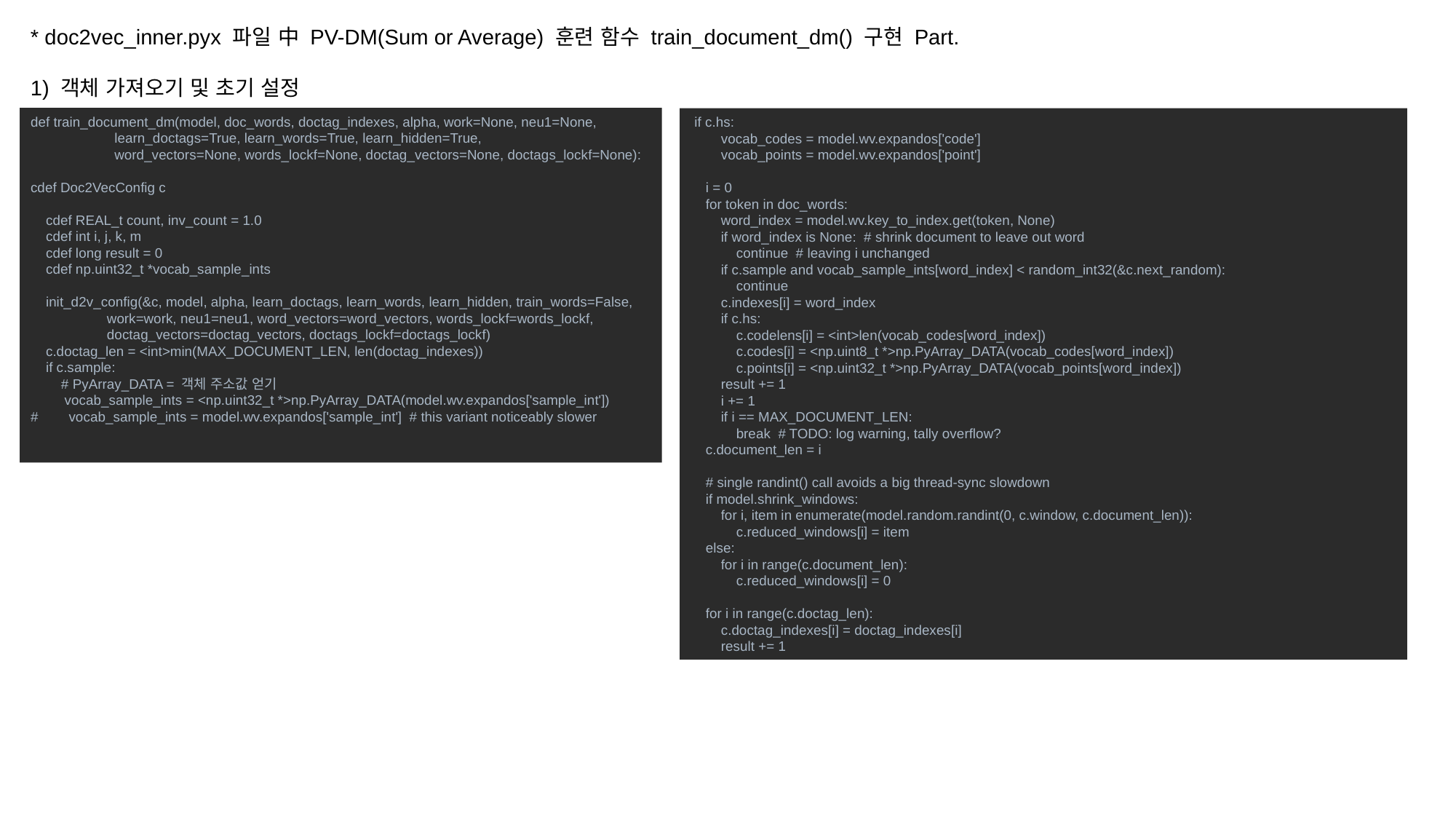

* doc2vec_inner.pyx 파일 中 PV-DM(Sum or Average) 훈련 함수 train_document_dm() 구현 Part.
1) 객체 가져오기 및 초기 설정
 if c.hs:
        vocab_codes = model.wv.expandos['code']
        vocab_points = model.wv.expandos['point']
    i = 0
    for token in doc_words:
        word_index = model.wv.key_to_index.get(token, None)
        if word_index is None:  # shrink document to leave out word
            continue  # leaving i unchanged
        if c.sample and vocab_sample_ints[word_index] < random_int32(&c.next_random):
            continue
        c.indexes[i] = word_index
        if c.hs:
            c.codelens[i] = <int>len(vocab_codes[word_index])
            c.codes[i] = <np.uint8_t *>np.PyArray_DATA(vocab_codes[word_index])
            c.points[i] = <np.uint32_t *>np.PyArray_DATA(vocab_points[word_index])
        result += 1
        i += 1
        if i == MAX_DOCUMENT_LEN:
            break  # TODO: log warning, tally overflow?
    c.document_len = i
    # single randint() call avoids a big thread-sync slowdown
    if model.shrink_windows:
        for i, item in enumerate(model.random.randint(0, c.window, c.document_len)):
            c.reduced_windows[i] = item
    else:
        for i in range(c.document_len):
            c.reduced_windows[i] = 0
    for i in range(c.doctag_len):
        c.doctag_indexes[i] = doctag_indexes[i]
        result += 1
def train_document_dm(model, doc_words, doctag_indexes, alpha, work=None, neu1=None,
                      learn_doctags=True, learn_words=True, learn_hidden=True,
                      word_vectors=None, words_lockf=None, doctag_vectors=None, doctags_lockf=None):
cdef Doc2VecConfig c
    cdef REAL_t count, inv_count = 1.0
    cdef int i, j, k, m
    cdef long result = 0
    cdef np.uint32_t *vocab_sample_ints
    init_d2v_config(&c, model, alpha, learn_doctags, learn_words, learn_hidden, train_words=False,
                    work=work, neu1=neu1, word_vectors=word_vectors, words_lockf=words_lockf,
                    doctag_vectors=doctag_vectors, doctags_lockf=doctags_lockf)
    c.doctag_len = <int>min(MAX_DOCUMENT_LEN, len(doctag_indexes))
    if c.sample:
        # PyArray_DATA = 객체 주소값 얻기
        vocab_sample_ints = <np.uint32_t *>np.PyArray_DATA(model.wv.expandos['sample_int'])
#        vocab_sample_ints = model.wv.expandos['sample_int']  # this variant noticeably slower